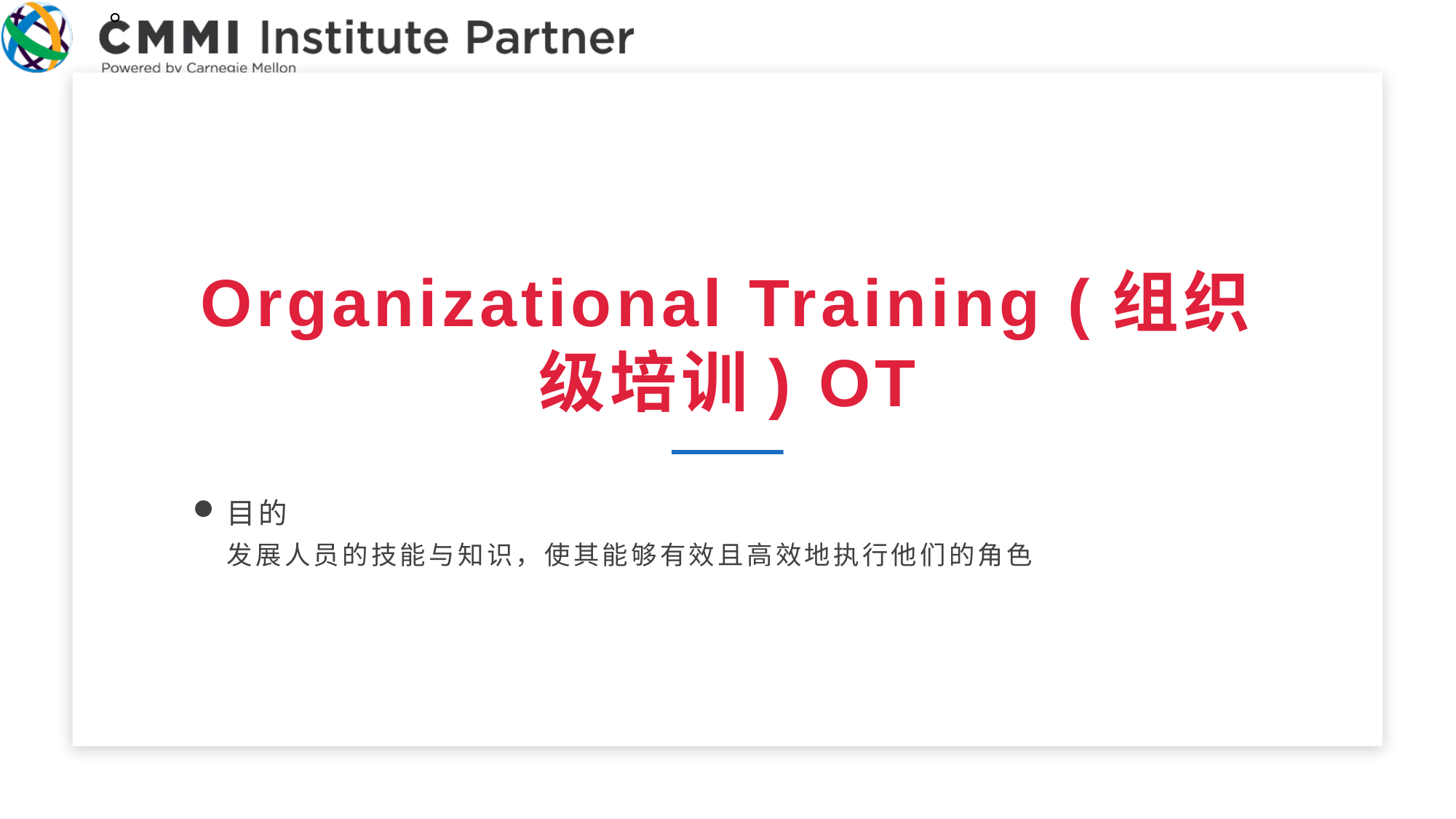

。

Organizational Training (组织级培训) OT

目的
发展人员的技能与知识，使其能够有效且高效地执行他们的角色